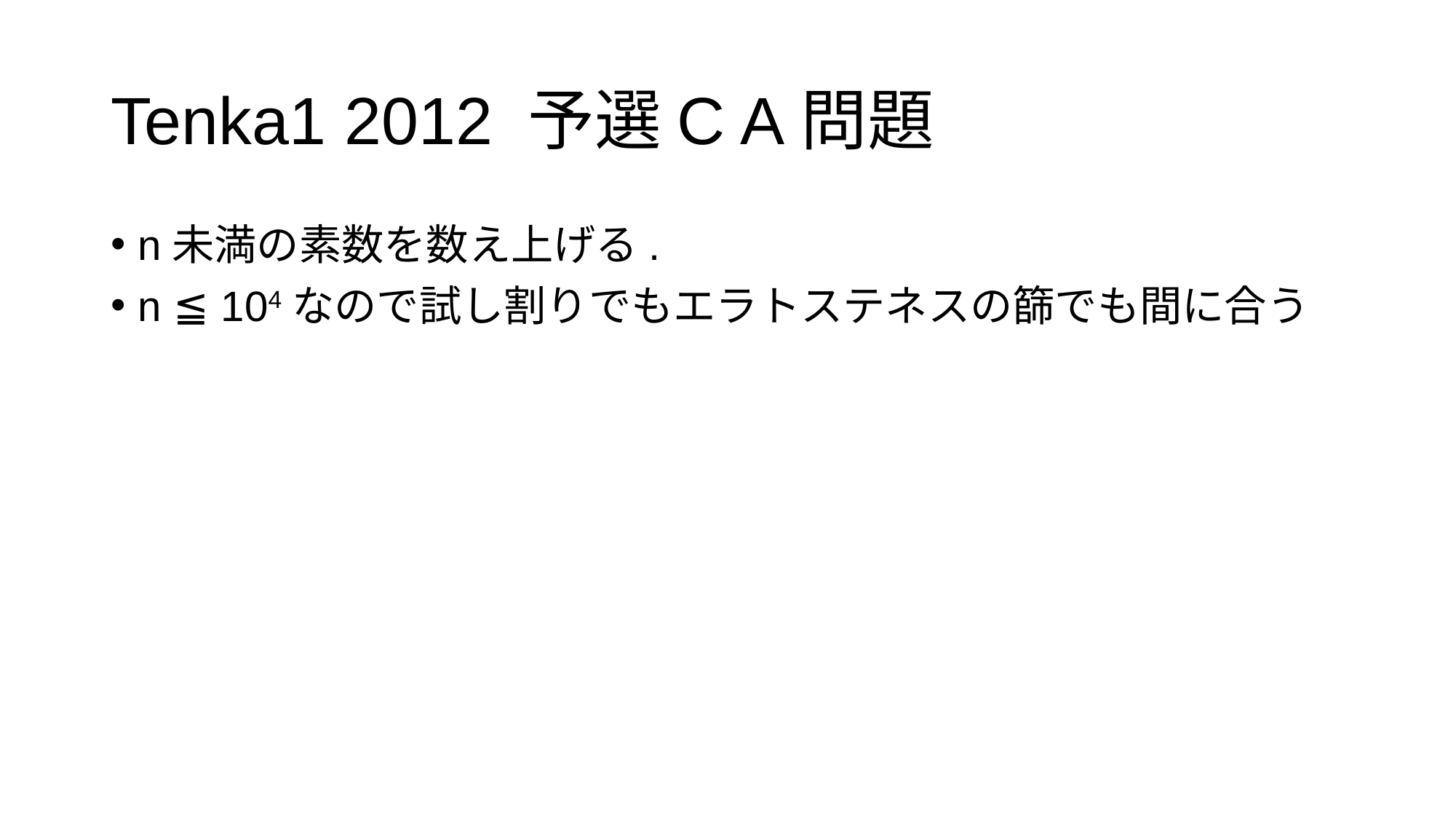

# Tenka1 2012 予選C A問題
n未満の素数を数え上げる.
n ≦ 104なので試し割りでもエラトステネスの篩でも間に合う